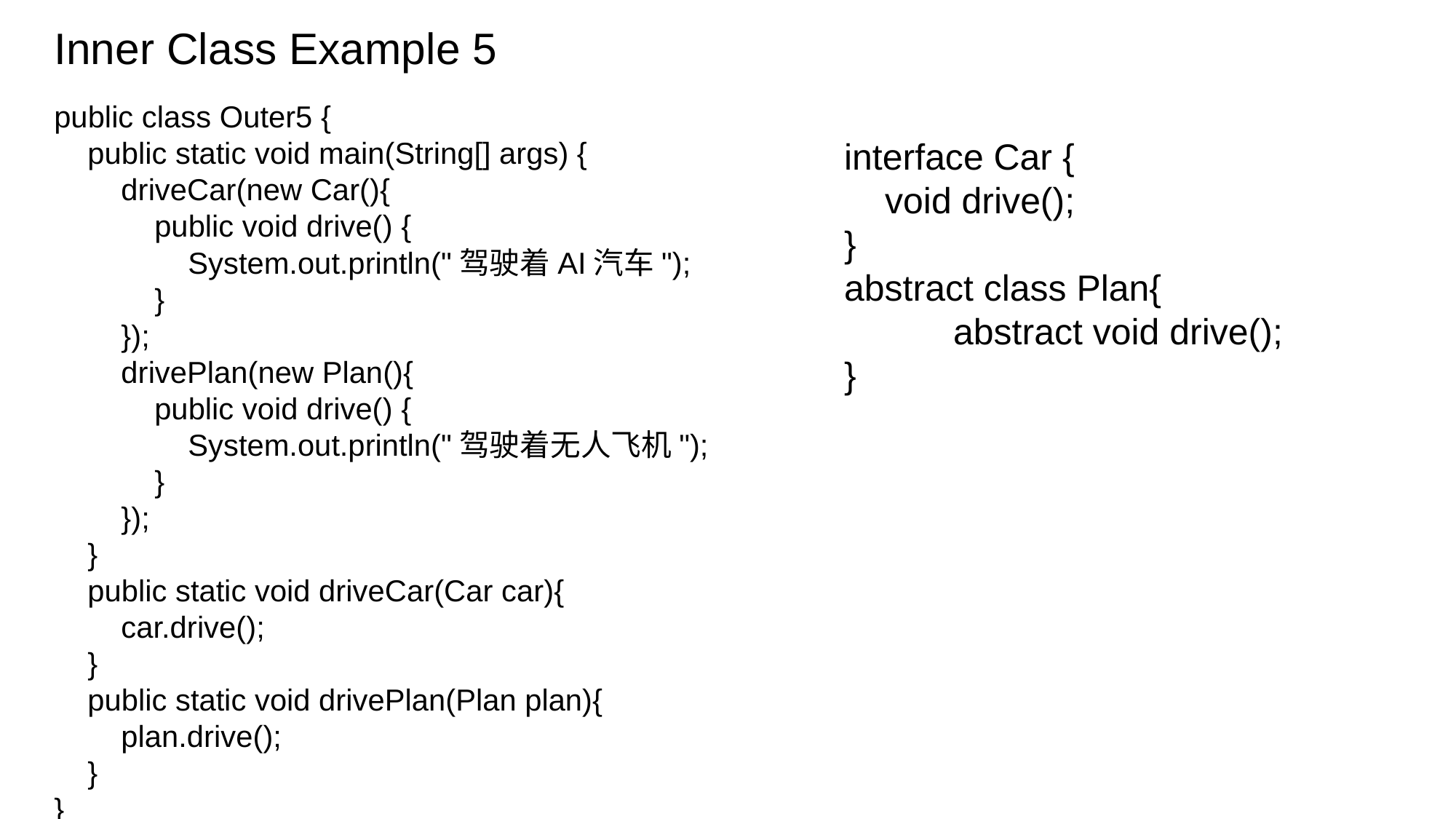

# Inner Class Example 5
public class Outer5 {
    public static void main(String[] args) {
        driveCar(new Car(){
            public void drive() {
                System.out.println("驾驶着AI汽车");
            }
        });
        drivePlan(new Plan(){
            public void drive() {
                System.out.println("驾驶着无人飞机");
            }
        });
    }
    public static void driveCar(Car car){
        car.drive();
    }
    public static void drivePlan(Plan plan){
        plan.drive();
    }
}

interface Car {
    void drive();
}
abstract class Plan{
	abstract void drive();
}